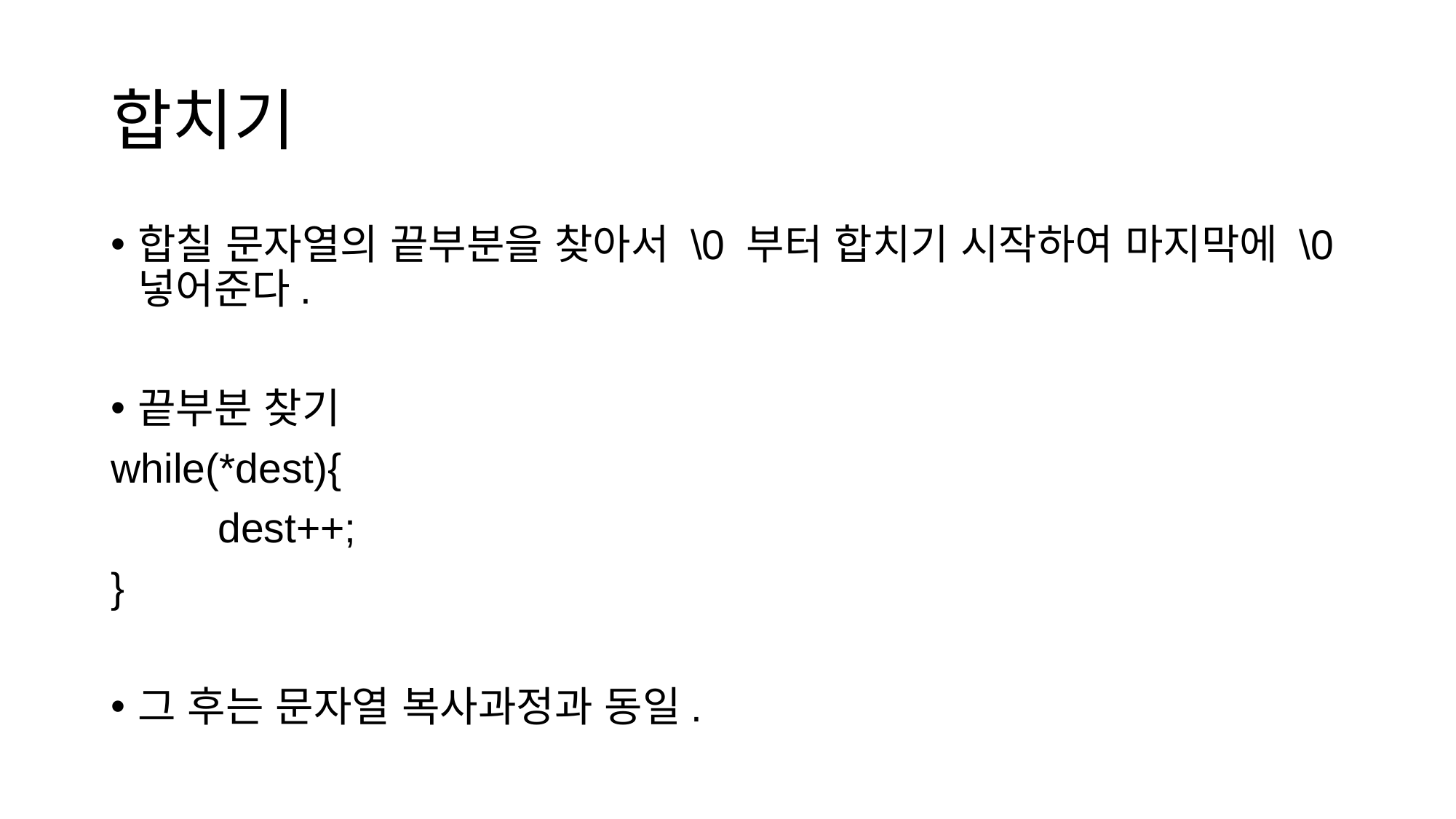

# 합치기
합칠 문자열의 끝부분을 찾아서 \0 부터 합치기 시작하여 마지막에 \0 넣어준다.

끝부분 찾기
while(*dest){
	dest++;
}

그 후는 문자열 복사과정과 동일.